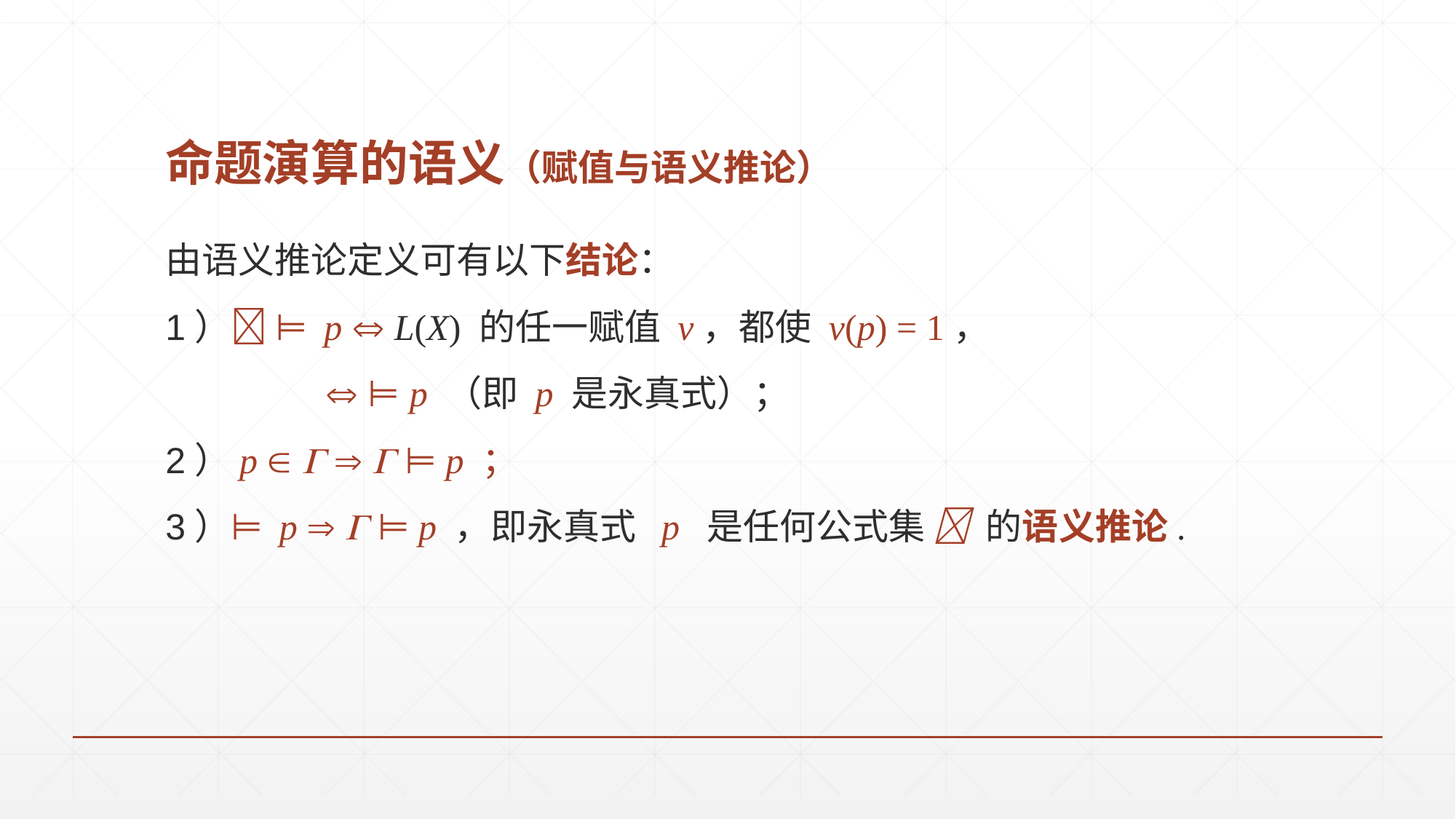

# 命题演算的语义（赋值与语义推论）
由语义推论定义可有以下结论：
1）∅ ⊨ p ⇔ L(X) 的任一赋值 v，都使 v(p) = 1，
	      ⇔ ⊨ p （即 p 是永真式）；
2）p ∈ Γ ⇒ Γ ⊨ p ；
3）⊨ p ⇒ Γ ⊨ p ，即永真式  p  是任何公式集 Γ  的语义推论.